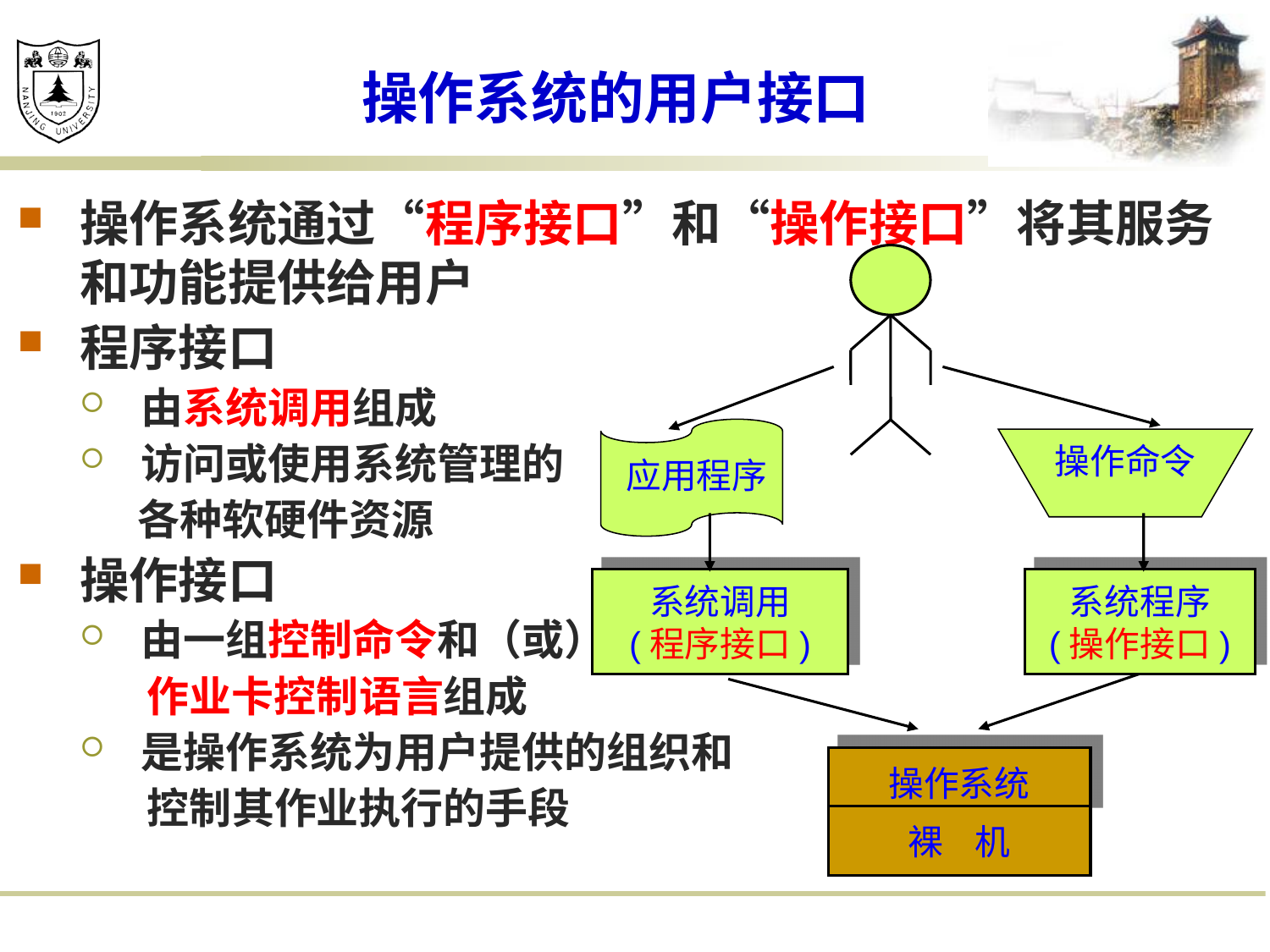

# 操作系统的用户接口
操作系统通过“程序接口”和“操作接口”将其服务和功能提供给用户
程序接口
由系统调用组成
访问或使用系统管理的
     各种软硬件资源
操作接口
由一组控制命令和（或）
      作业卡控制语言组成
是操作系统为用户提供的组织和
      控制其作业执行的手段

 应用程序

操作命令

系统调用
(程序接口)
系统程序
(操作接口)

操作系统
裸    机
90